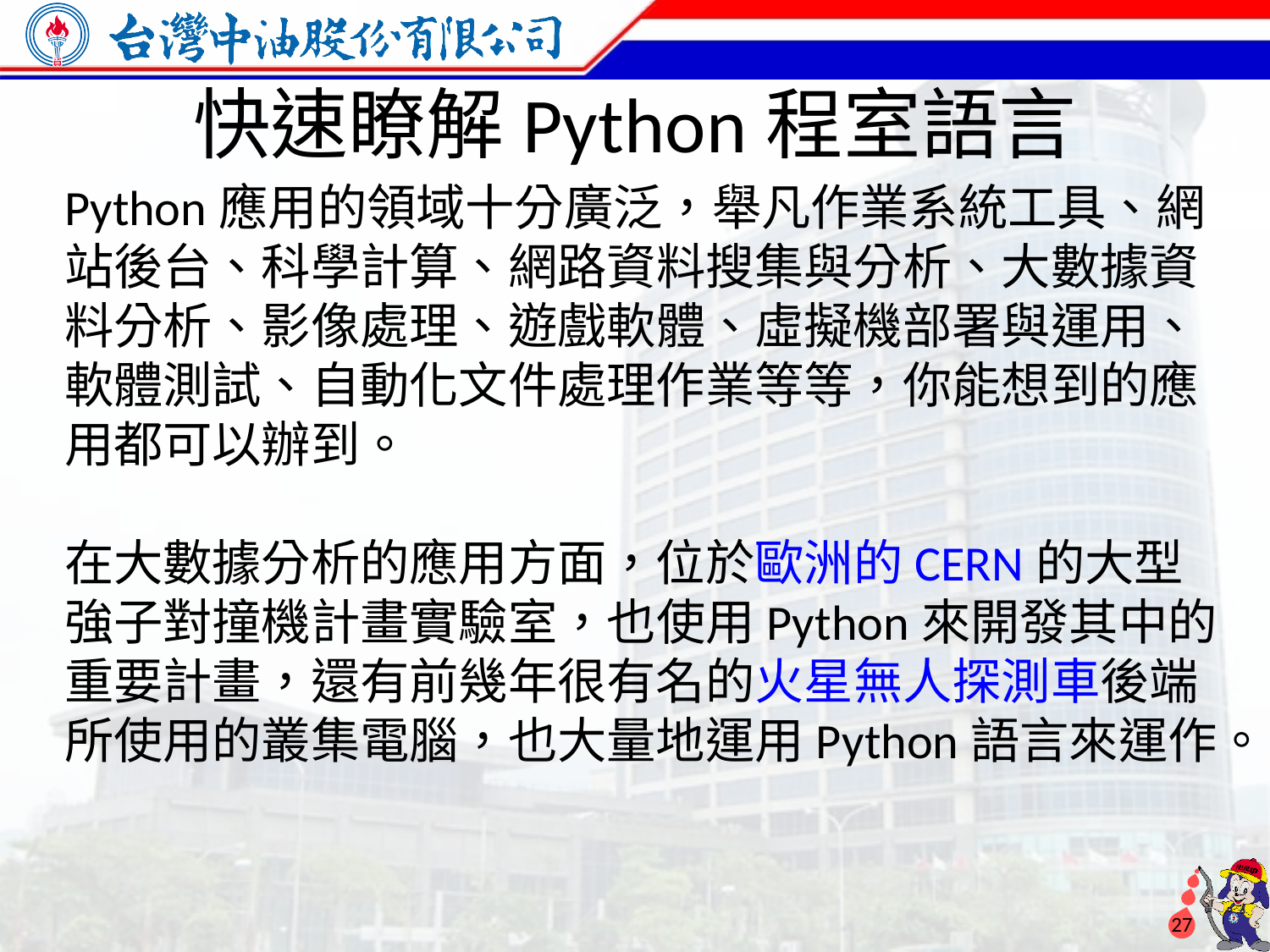

快速瞭解Python程室語言
Python應用的領域十分廣泛，舉凡作業系統工具、網站後台、科學計算、網路資料搜集與分析、大數據資料分析、影像處理、遊戲軟體、虛擬機部署與運用、軟體測試、自動化文件處理作業等等，你能想到的應用都可以辦到。

在大數據分析的應用方面，位於歐洲的CERN的大型強子對撞機計畫實驗室，也使用Python來開發其中的重要計畫，還有前幾年很有名的火星無人探測車後端所使用的叢集電腦，也大量地運用Python語言來運作。

27